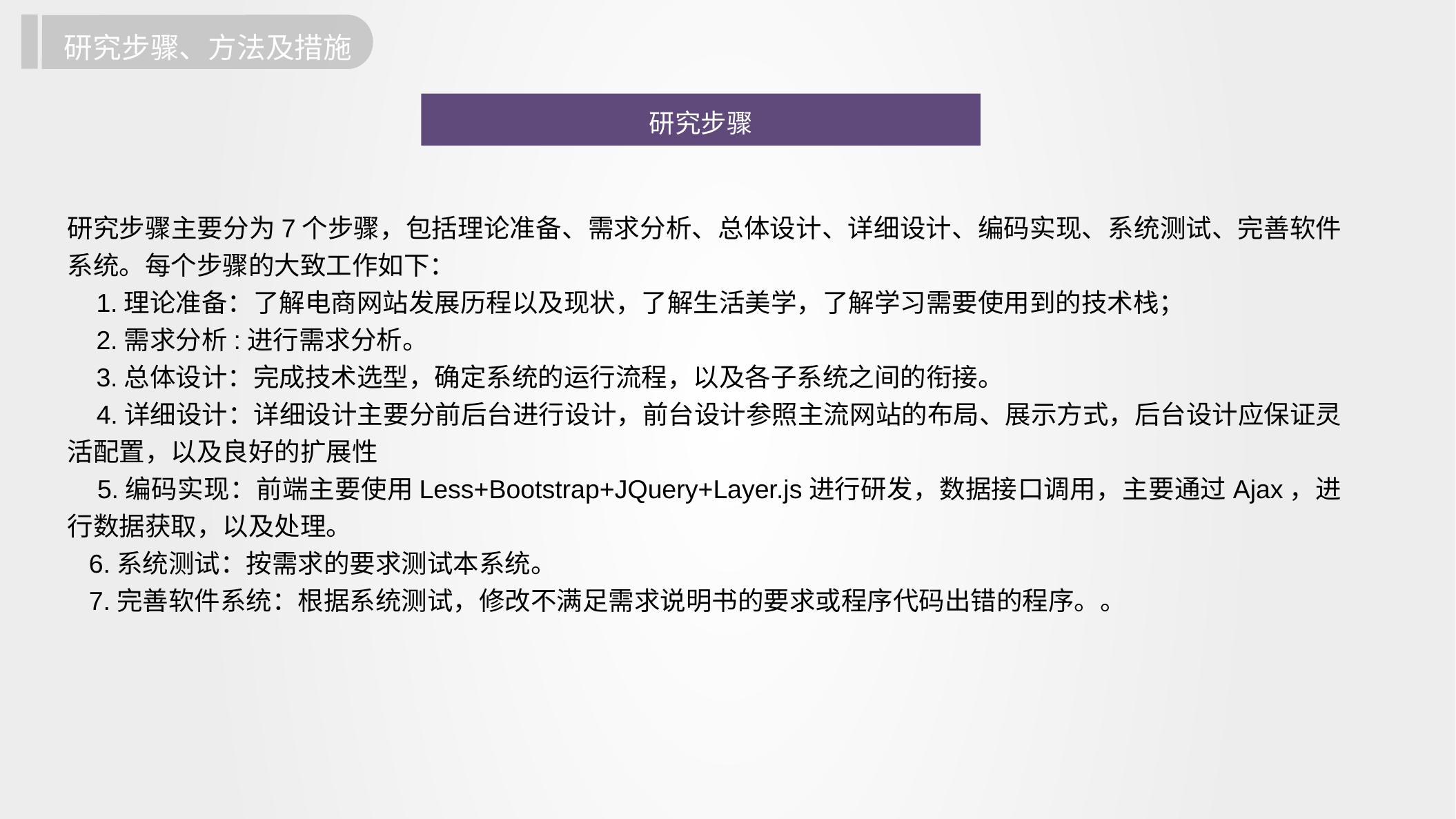

研究步骤、方法及措施
研究步骤
研究步骤主要分为7个步骤，包括理论准备、需求分析、总体设计、详细设计、编码实现、系统测试、完善软件系统。每个步骤的大致工作如下：
    1.理论准备：了解电商网站发展历程以及现状，了解生活美学，了解学习需要使用到的技术栈；
    2.需求分析:进行需求分析。
    3.总体设计：完成技术选型，确定系统的运行流程，以及各子系统之间的衔接。
    4.详细设计：详细设计主要分前后台进行设计，前台设计参照主流网站的布局、展示方式，后台设计应保证灵活配置，以及良好的扩展性
    5.编码实现：前端主要使用Less+Bootstrap+JQuery+Layer.js进行研发，数据接口调用，主要通过Ajax，进行数据获取，以及处理。
   6.系统测试：按需求的要求测试本系统。
   7.完善软件系统：根据系统测试，修改不满足需求说明书的要求或程序代码出错的程序。。